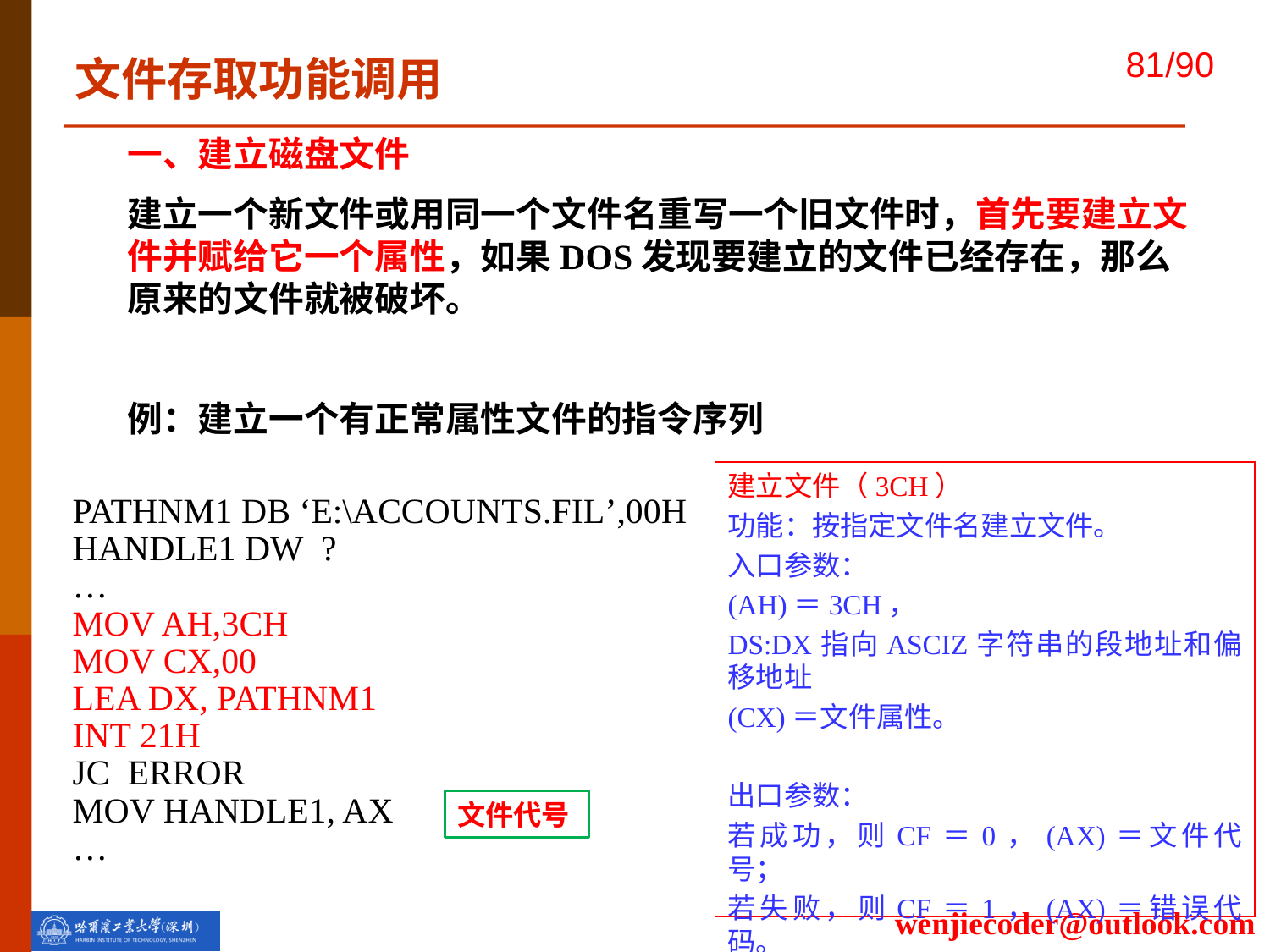

文件存取功能调用
一、建立磁盘文件
建立一个新文件或用同一个文件名重写一个旧文件时，首先要建立文件并赋给它一个属性，如果DOS发现要建立的文件已经存在，那么原来的文件就被破坏。

例：建立一个有正常属性文件的指令序列
建立文件（3CH）
功能：按指定文件名建立文件。
入口参数：
(AH)＝3CH，
DS:DX指向ASCIZ字符串的段地址和偏移地址
(CX)＝文件属性。

出口参数：
若成功，则CF＝0，(AX)＝文件代号；
若失败，则CF＝1，(AX)＝错误代码。
PATHNM1 DB ‘E:\ACCOUNTS.FIL’,00H
HANDLE1 DW  ?
…
MOV AH,3CH
MOV CX,00
LEA DX, PATHNM1
INT 21H
JC  ERROR
MOV HANDLE1, AX
…
文件代号